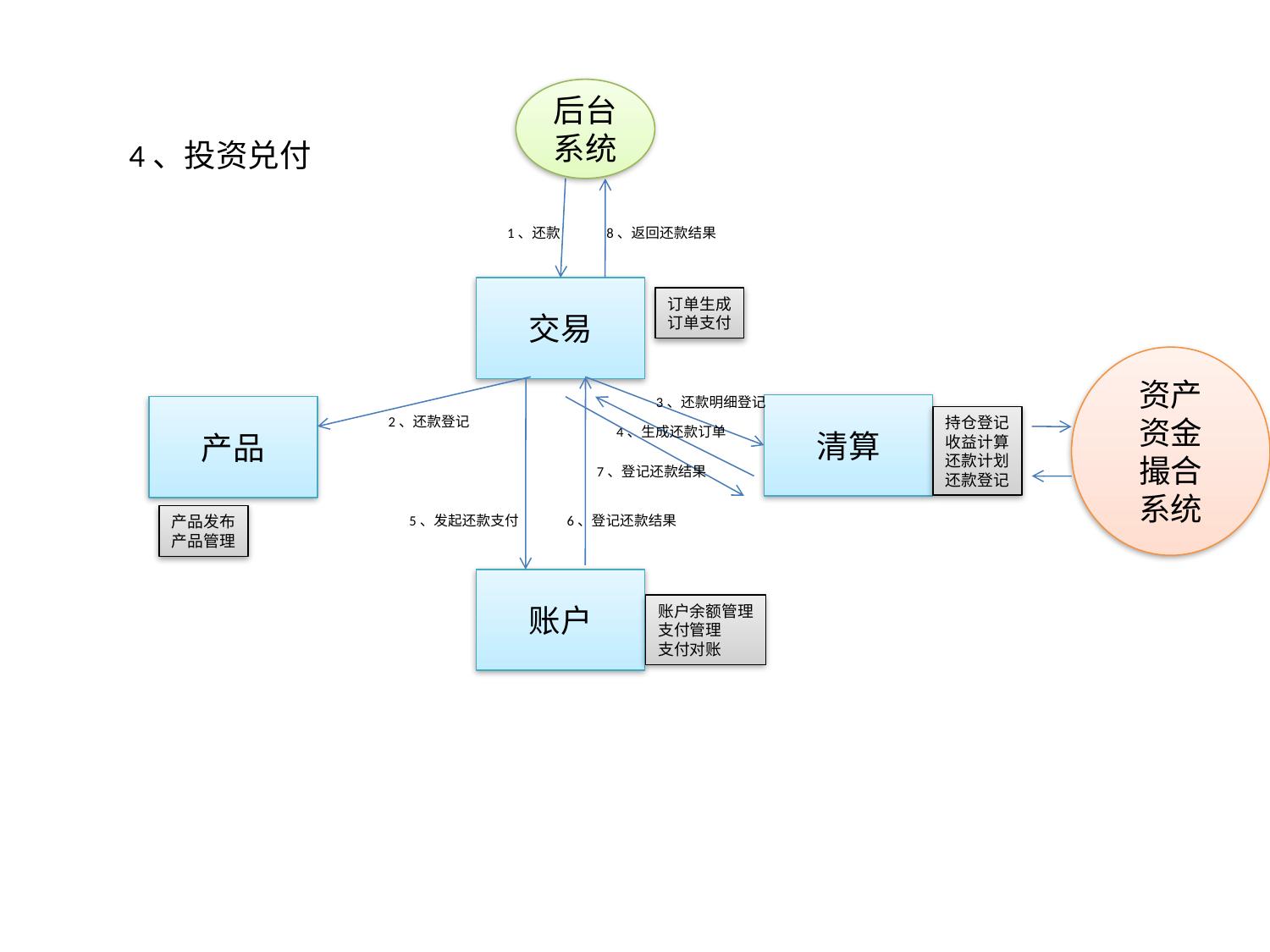

后台系统
4、投资兑付
1、还款
8、返回还款结果
交易
订单生成
订单支付
资产
资金
撮合
系统
3、还款明细登记
清算
产品
2、还款登记
持仓登记
收益计算
还款计划
还款登记
4、生成还款订单
7、登记还款结果
产品发布
产品管理
5、发起还款支付
6、登记还款结果
账户
账户余额管理
支付管理
支付对账